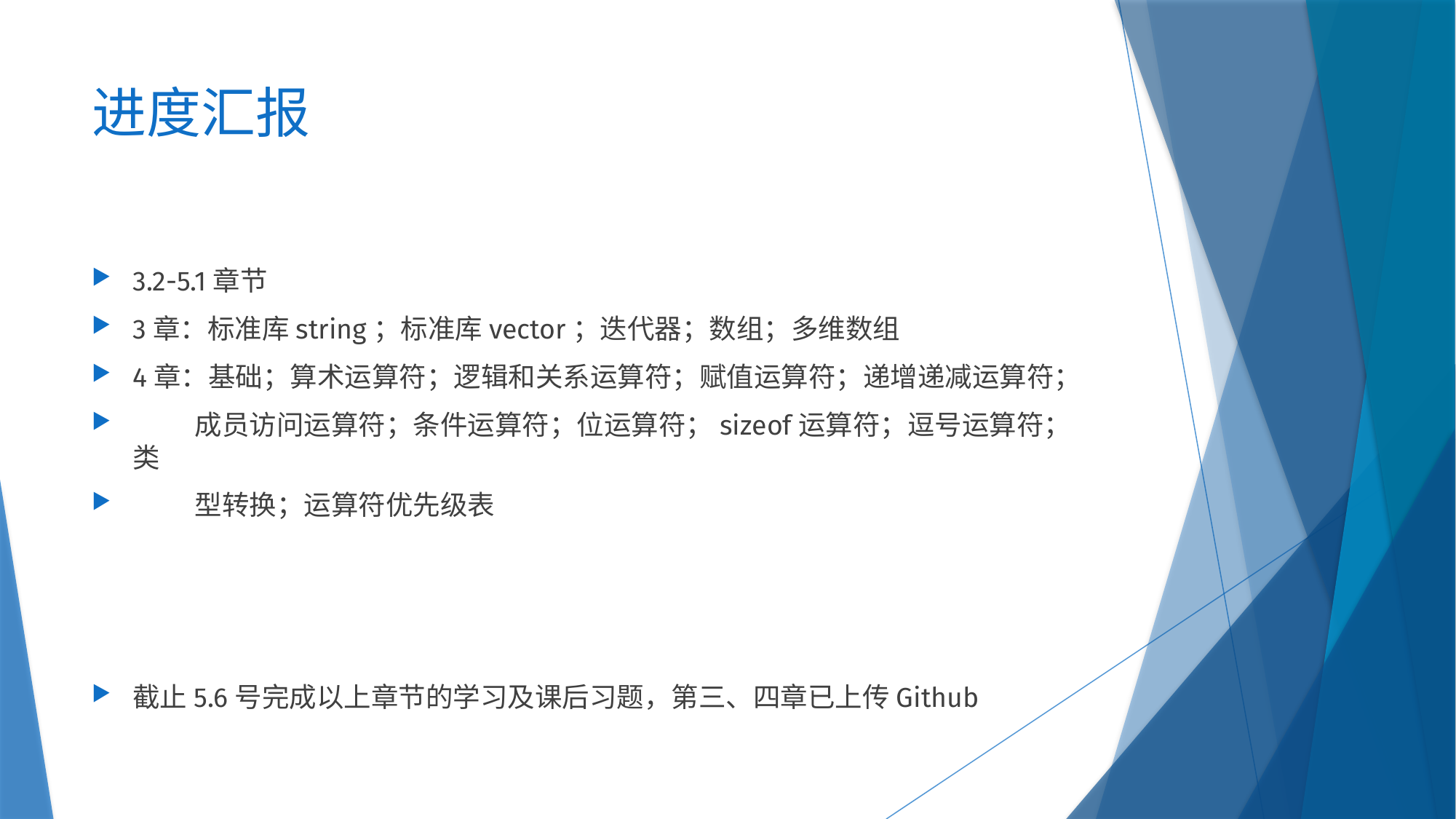

# 进度汇报
3.2-5.1章节
3章：标准库string；标准库vector；迭代器；数组；多维数组
4章：基础；算术运算符；逻辑和关系运算符；赋值运算符；递增递减运算符；
         成员访问运算符；条件运算符；位运算符；sizeof运算符；逗号运算符；类
         型转换；运算符优先级表

截止5.6号完成以上章节的学习及课后习题，第三、四章已上传Github